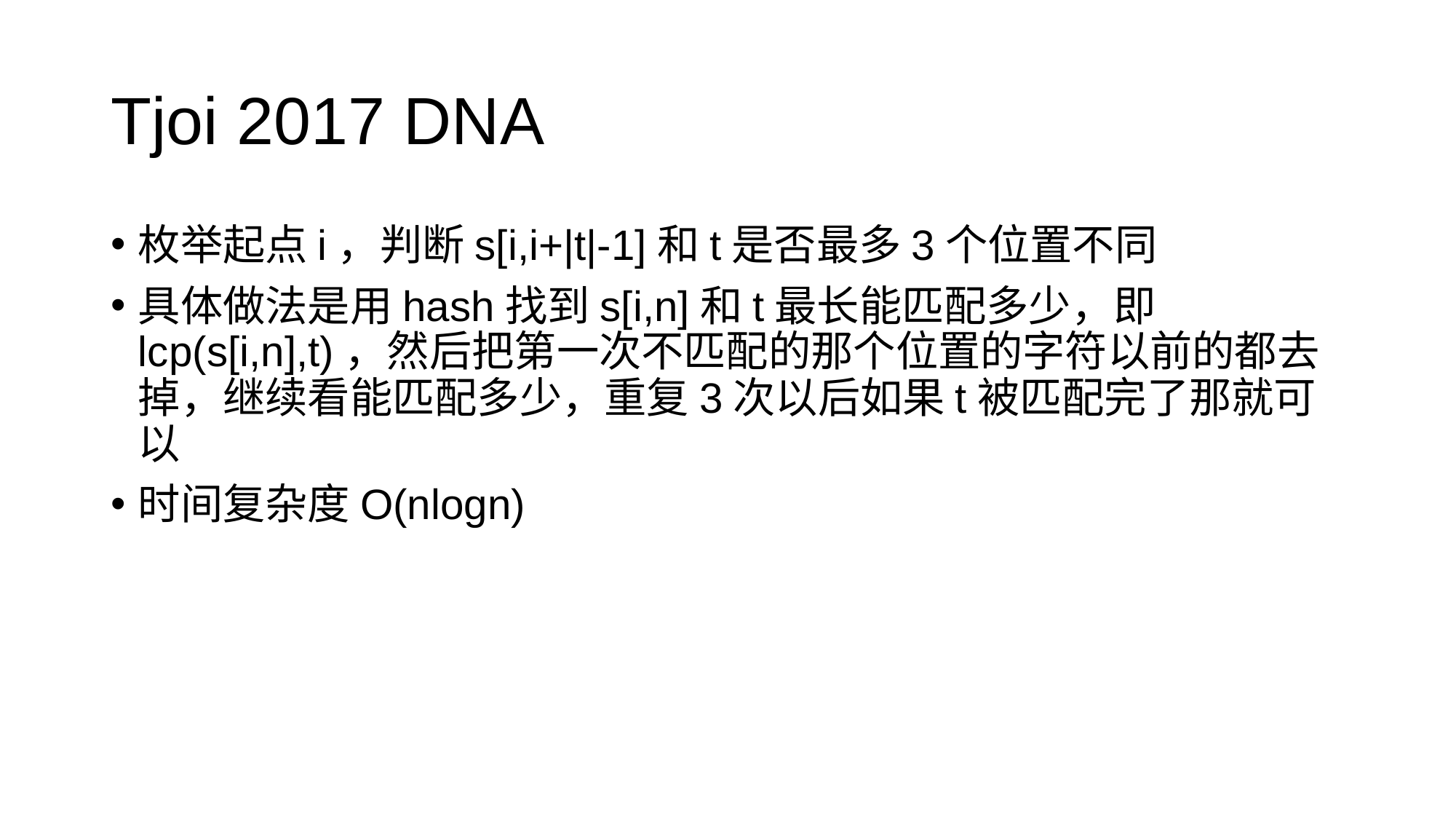

# Tjoi 2017 DNA
枚举起点i，判断s[i,i+|t|-1]和t是否最多3个位置不同
具体做法是用hash找到s[i,n]和t最长能匹配多少，即lcp(s[i,n],t)，然后把第一次不匹配的那个位置的字符以前的都去掉，继续看能匹配多少，重复3次以后如果t被匹配完了那就可以
时间复杂度O(nlogn)